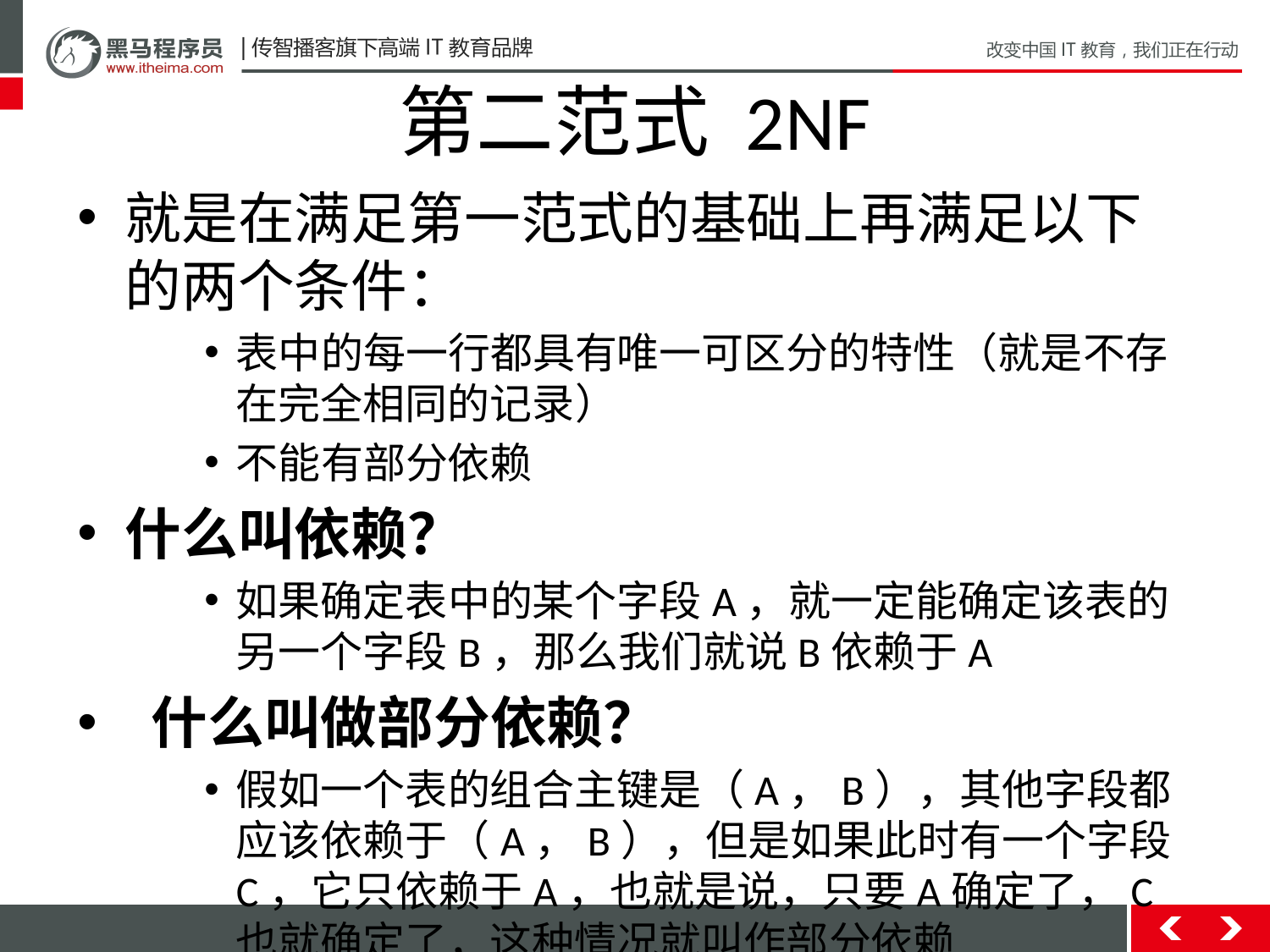

# 第二范式 2NF
就是在满足第一范式的基础上再满足以下的两个条件：
表中的每一行都具有唯一可区分的特性（就是不存在完全相同的记录）
不能有部分依赖
什么叫依赖？
如果确定表中的某个字段A，就一定能确定该表的另一个字段B，那么我们就说B依赖于A
 什么叫做部分依赖？
假如一个表的组合主键是（A，B），其他字段都应该依赖于（A，B），但是如果此时有一个字段C，它只依赖于A，也就是说，只要A确定了，C也就确定了，这种情况就叫作部分依赖